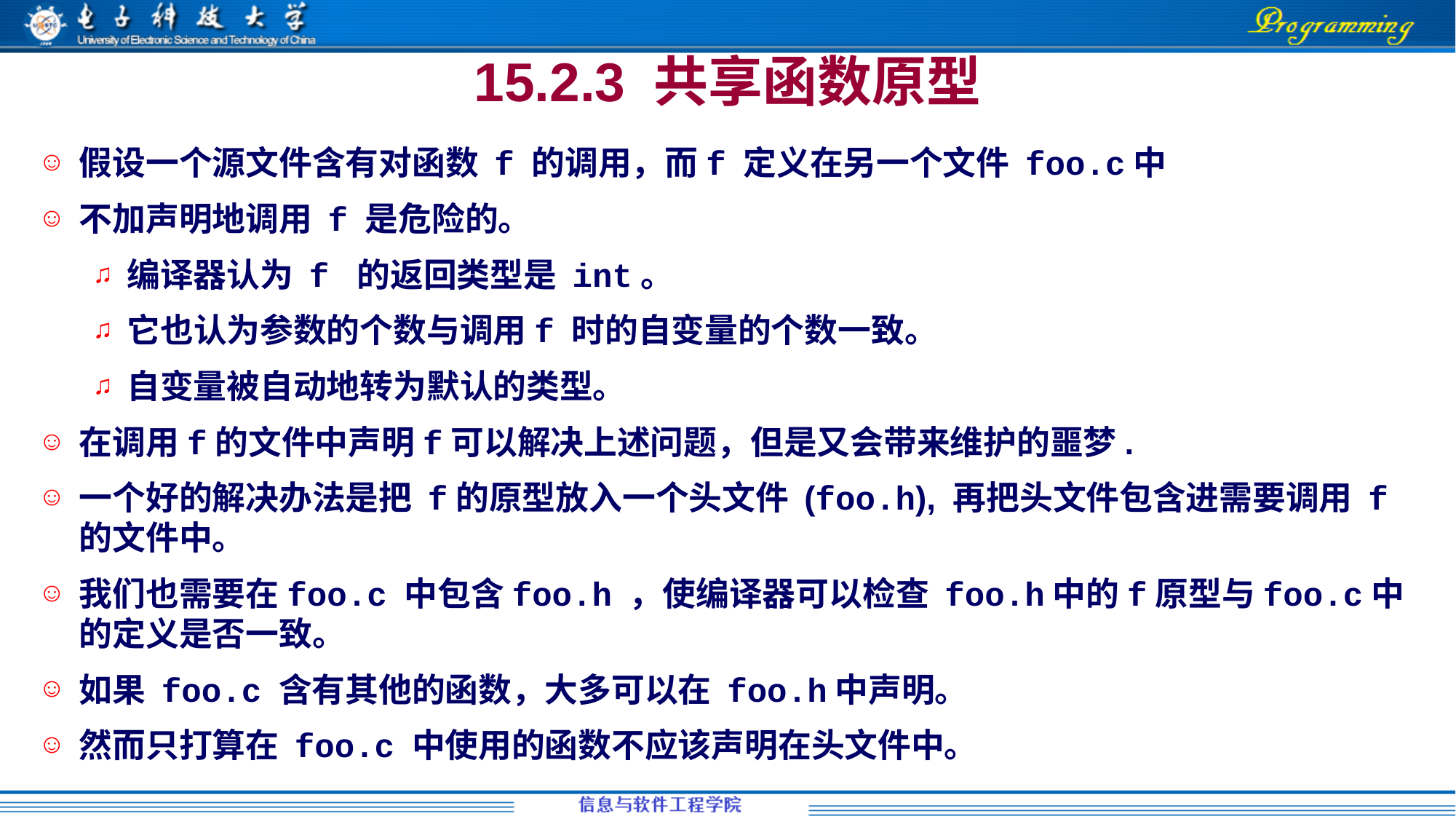

15.2.3 共享函数原型
假设一个源文件含有对函数 f 的调用，而f 定义在另一个文件 foo.c中
不加声明地调用 f 是危险的。
编译器认为 f 的返回类型是 int。
它也认为参数的个数与调用f 时的自变量的个数一致。
自变量被自动地转为默认的类型。
在调用f的文件中声明f可以解决上述问题，但是又会带来维护的噩梦.
一个好的解决办法是把 f的原型放入一个头文件 (foo.h), 再把头文件包含进需要调用 f 的文件中。
我们也需要在foo.c 中包含foo.h ，使编译器可以检查 foo.h中的f原型与foo.c中的定义是否一致。
如果 foo.c 含有其他的函数，大多可以在 foo.h中声明。
然而只打算在 foo.c 中使用的函数不应该声明在头文件中。